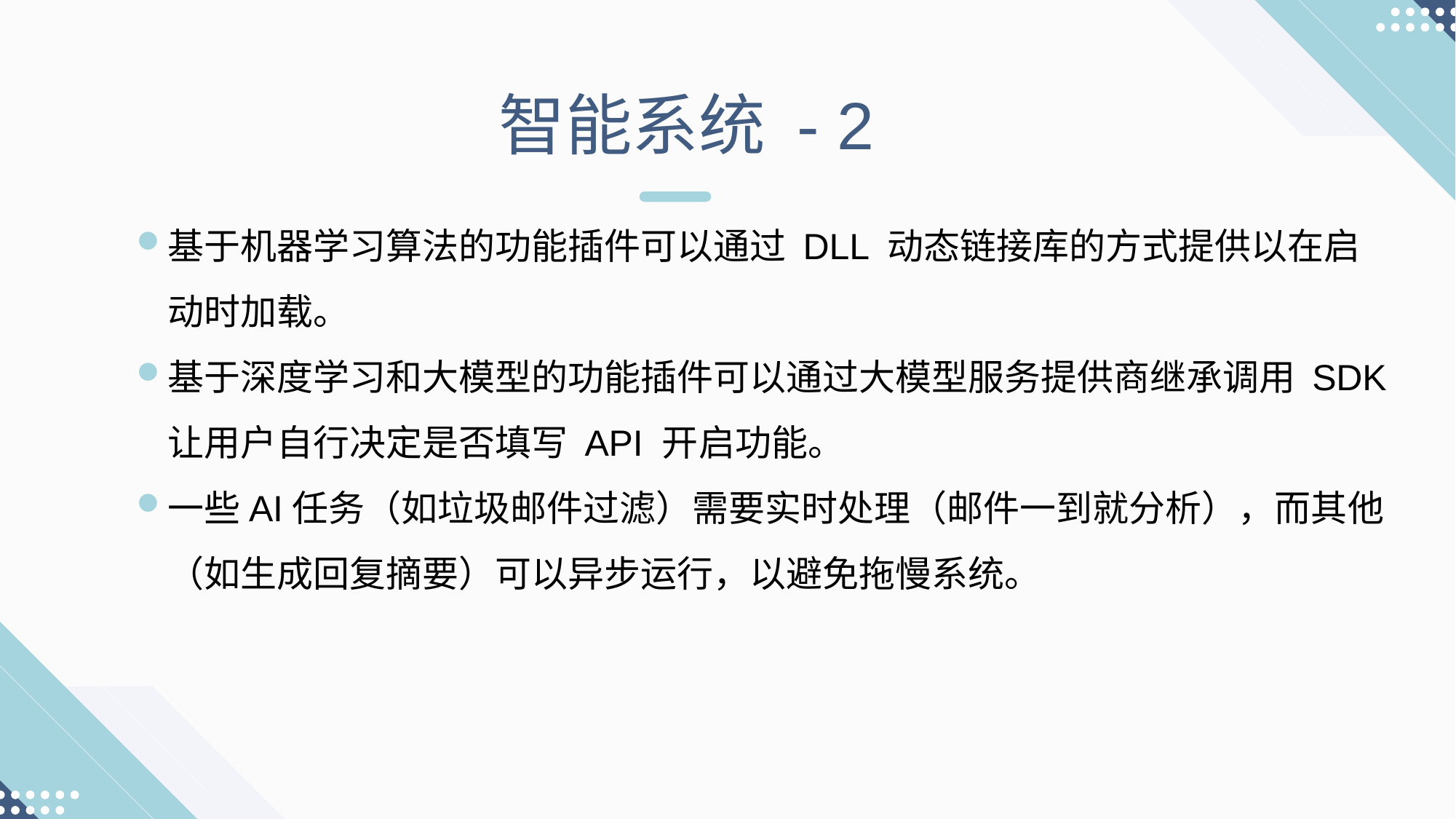

智能系统 - 2

基于机器学习算法的功能插件可以通过 DLL 动态链接库的方式提供以在启动时加载。
基于深度学习和大模型的功能插件可以通过大模型服务提供商继承调用 SDK 让用户自行决定是否填写 API 开启功能。
一些AI任务（如垃圾邮件过滤）需要实时处理（邮件一到就分析），而其他（如生成回复摘要）可以异步运行，以避免拖慢系统。